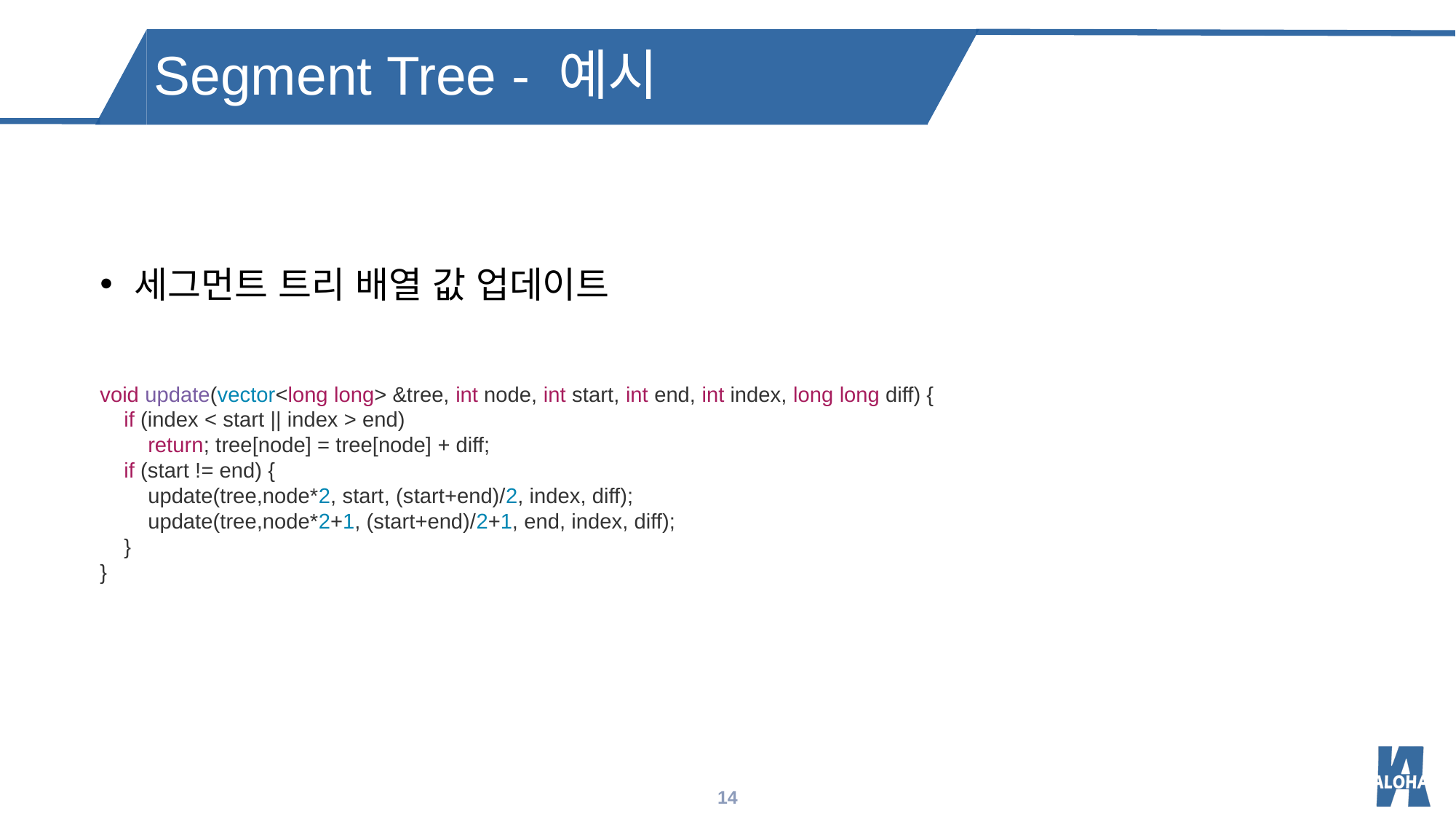

Segment Tree - 예시
세그먼트 트리 배열 값 업데이트
void update(vector<long long> &tree, int node, int start, int end, int index, long long diff) {
    if (index < start || index > end)
        return; tree[node] = tree[node] + diff;
    if (start != end) {
        update(tree,node*2, start, (start+end)/2, index, diff);
        update(tree,node*2+1, (start+end)/2+1, end, index, diff);
    }
}
14